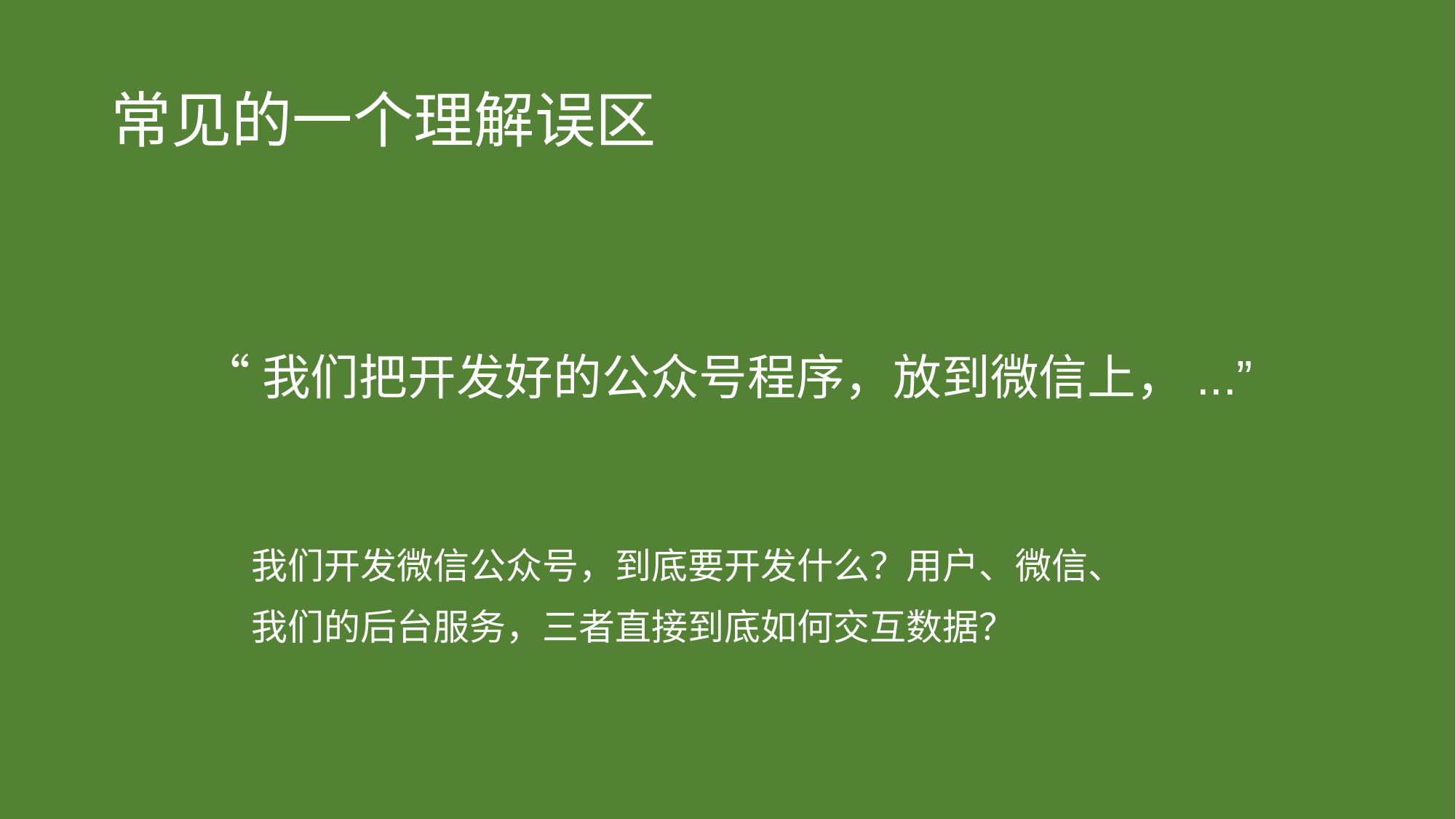

# 常见的一个理解误区
“我们把开发好的公众号程序，放到微信上，...”
我们开发微信公众号，到底要开发什么？用户、微信、我们的后台服务，三者直接到底如何交互数据？